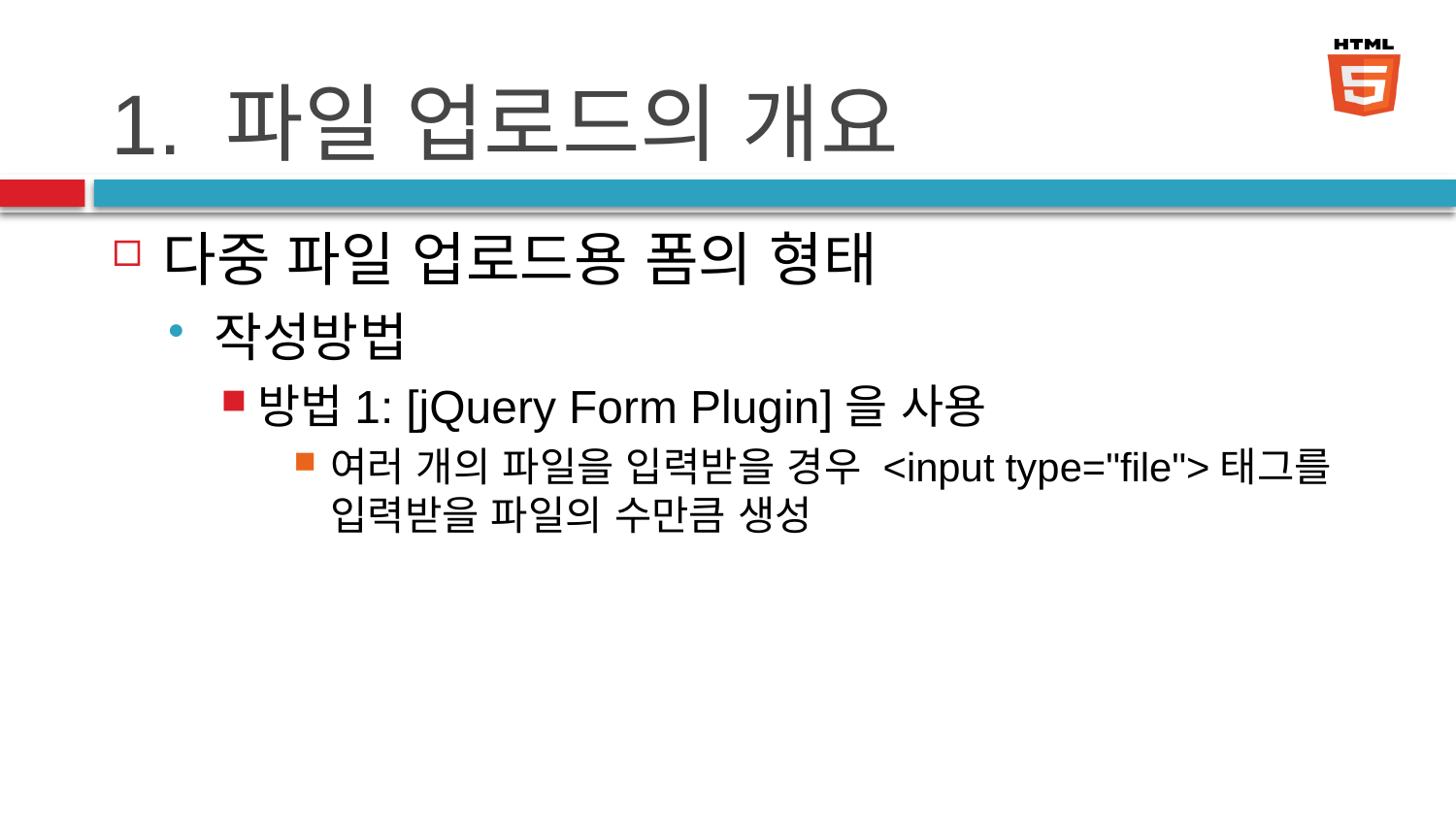

# 1. 파일 업로드의 개요
다중 파일 업로드용 폼의 형태
작성방법
방법1: [jQuery Form Plugin]을 사용
여러 개의 파일을 입력받을 경우 <input type="file">태그를 입력받을 파일의 수만큼 생성